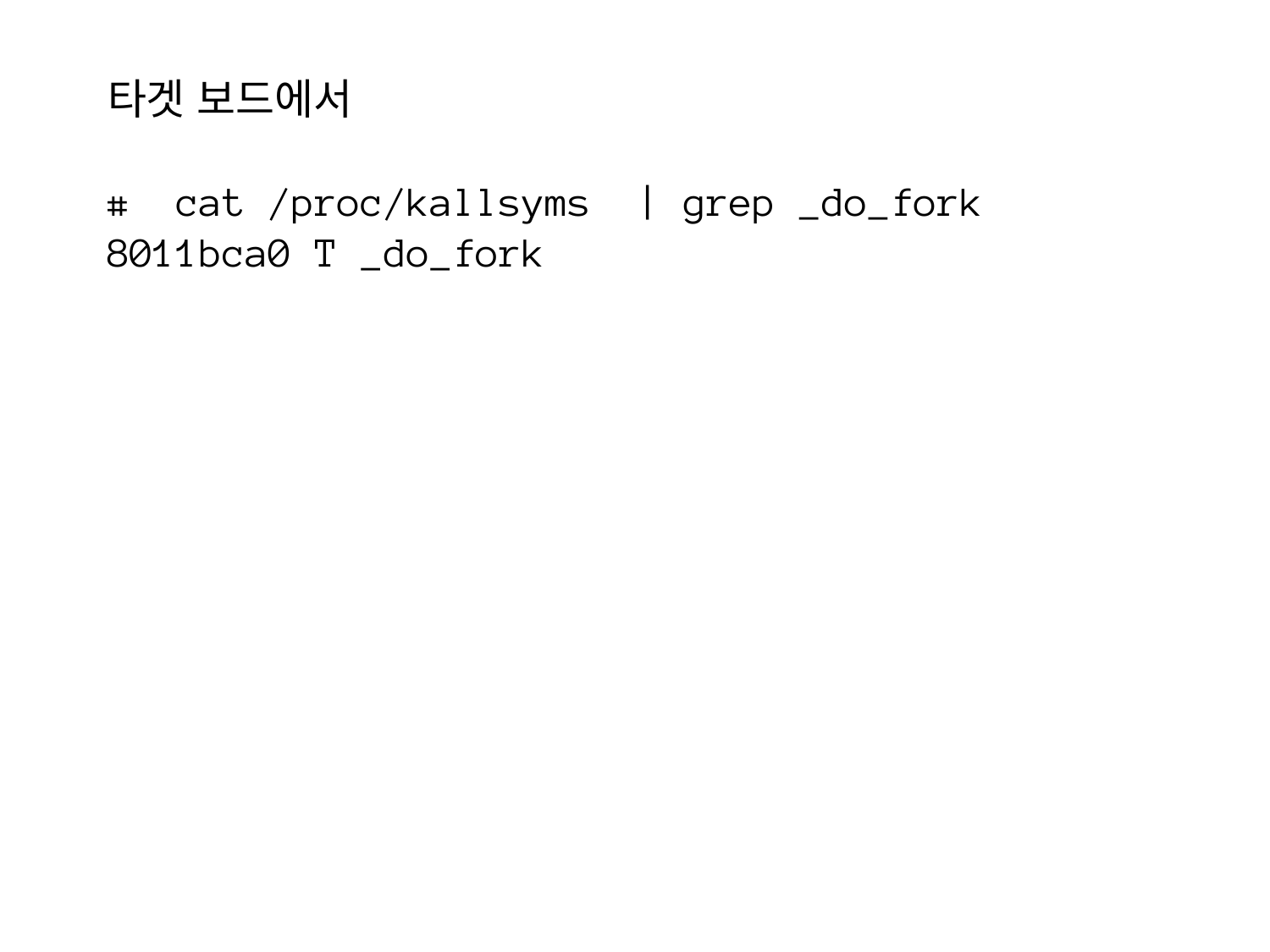

타겟 보드에서

#  cat /proc/kallsyms  | grep _do_fork
8011bca0 T _do_fork